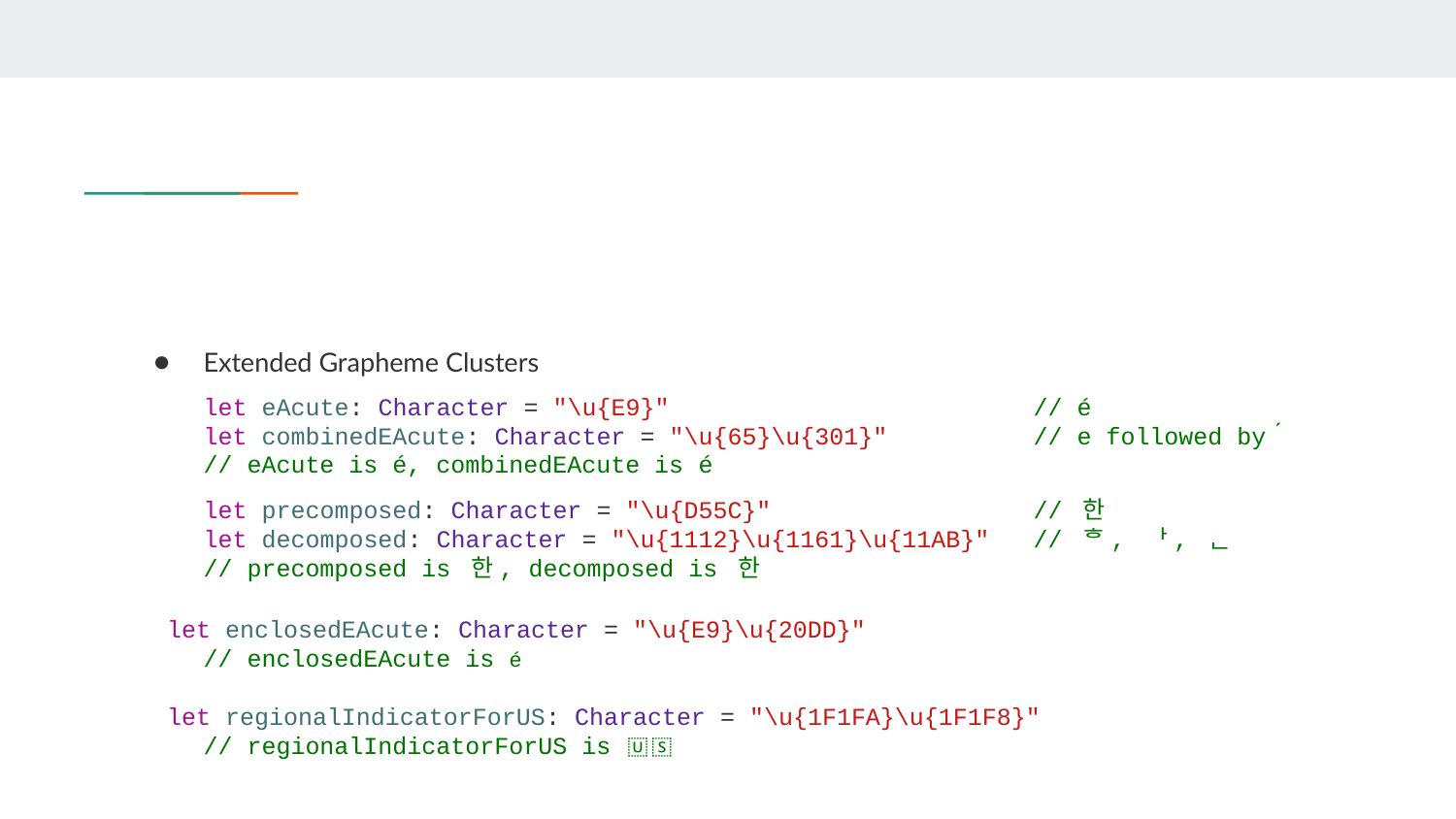

#
Extended Grapheme Clusters
let eAcute: Character = "\u{E9}"                         // é
let combinedEAcute: Character = "\u{65}\u{301}"          // e followed by ́
// eAcute is é, combinedEAcute is é
let precomposed: Character = "\u{D55C}"                  // 한
let decomposed: Character = "\u{1112}\u{1161}\u{11AB}"   // ᄒ, ᅡ, ᆫ
// precomposed is 한, decomposed is 한
let enclosedEAcute: Character = "\u{E9}\u{20DD}"
// enclosedEAcute is é

let regionalIndicatorForUS: Character = "\u{1F1FA}\u{1F1F8}"
// regionalIndicatorForUS is 🇺🇸